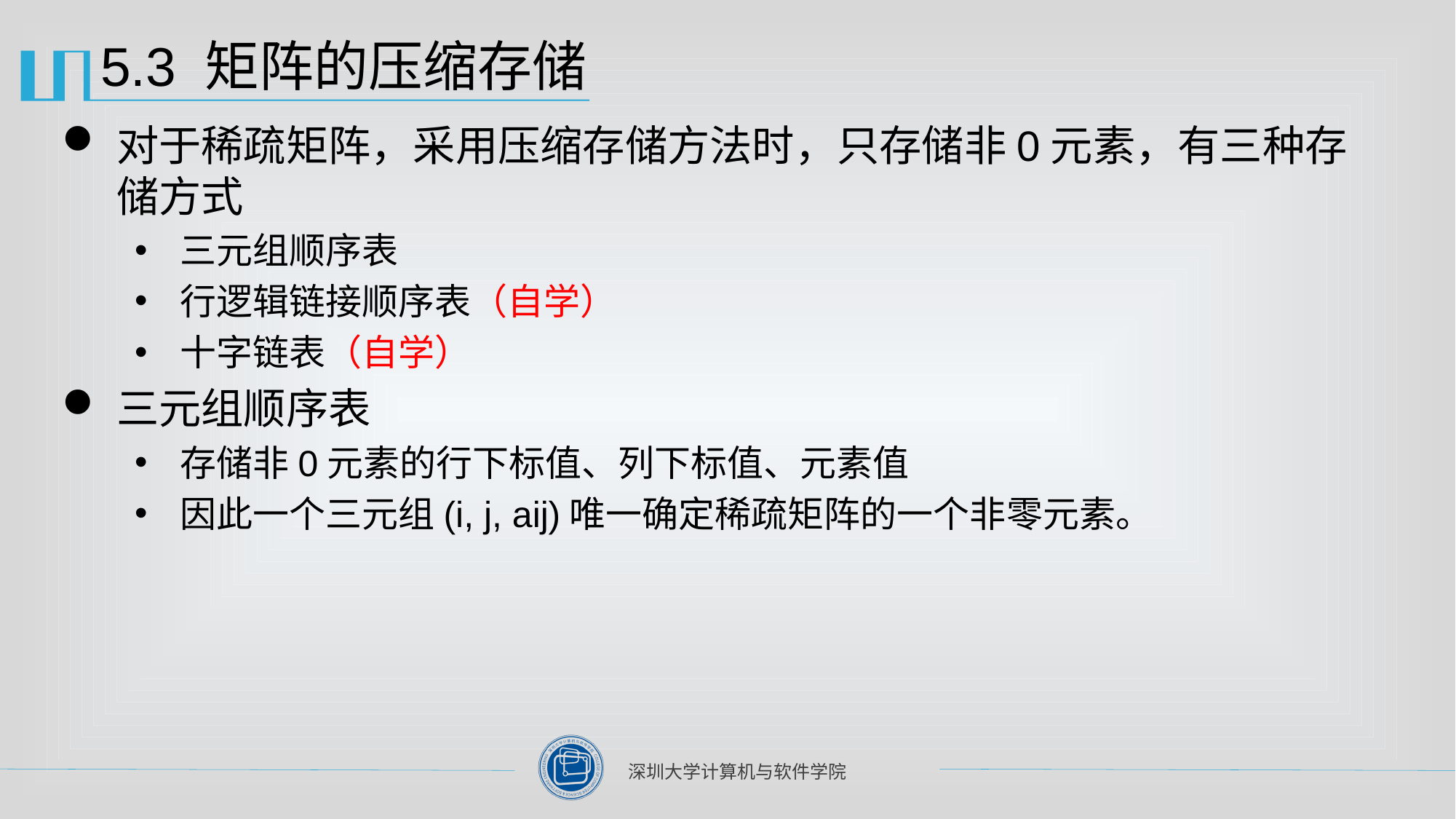

# 5.3 矩阵的压缩存储
对于稀疏矩阵，采用压缩存储方法时，只存储非0元素，有三种存储方式
三元组顺序表
行逻辑链接顺序表（自学）
十字链表（自学）
三元组顺序表
存储非0元素的行下标值、列下标值、元素值
因此一个三元组(i, j, aij)唯一确定稀疏矩阵的一个非零元素。

22